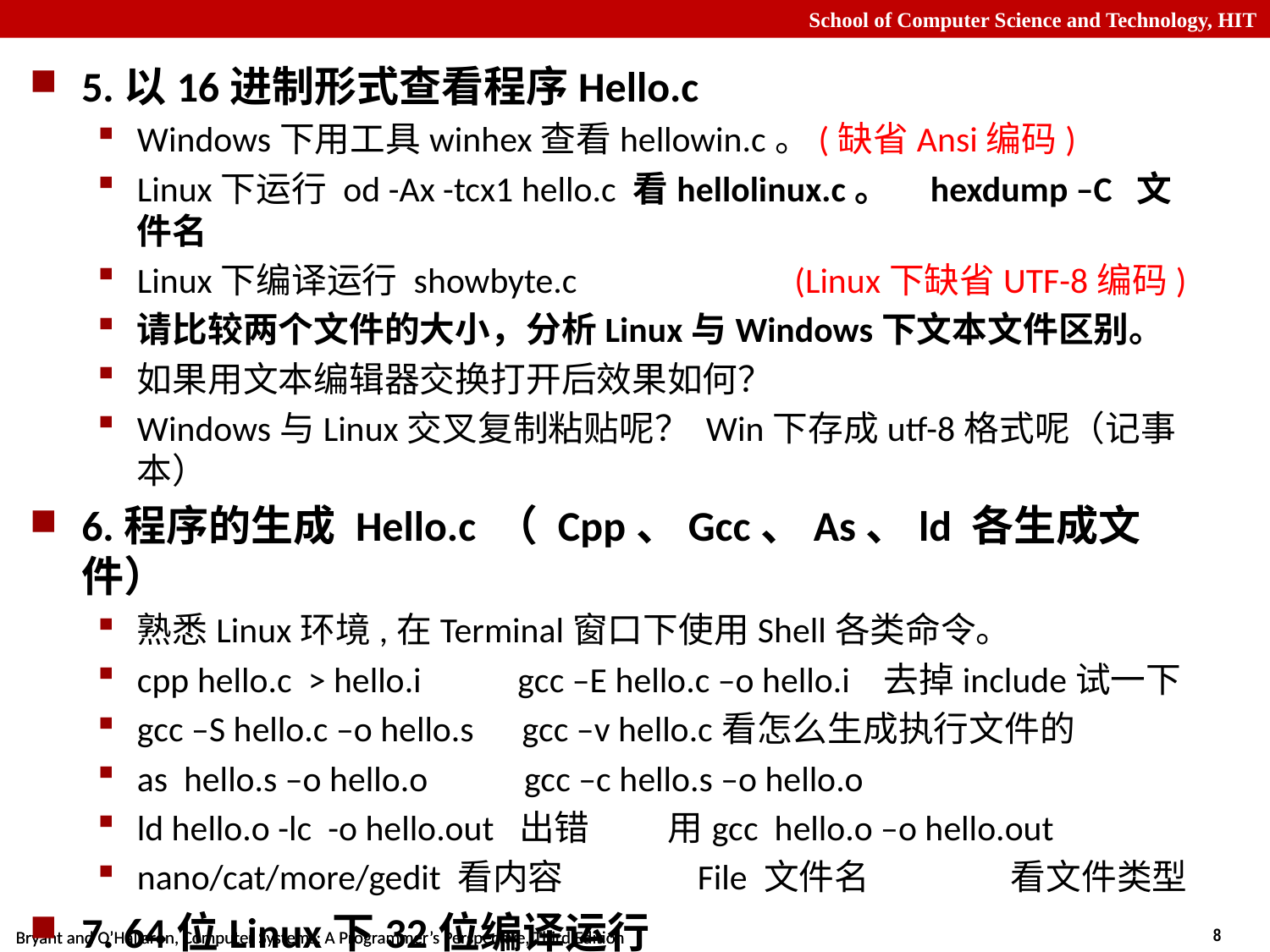

5.以16进制形式查看程序Hello.c
Windows下用工具winhex查看hellowin.c。(缺省Ansi编码)
Linux下运行 od -Ax -tcx1 hello.c 看hellolinux.c。    hexdump –C  文件名
Linux下编译运行 showbyte.c                           (Linux下缺省UTF-8编码)
请比较两个文件的大小，分析Linux与Windows下文本文件区别。
如果用文本编辑器交换打开后效果如何？
Windows与Linux交叉复制粘贴呢？ Win下存成utf-8格式呢（记事本）
6.程序的生成 Hello.c （ Cpp、Gcc、As、ld 各生成文件）
熟悉Linux环境,在Terminal窗口下使用Shell各类命令。
cpp hello.c  > hello.i            gcc –E hello.c –o hello.i   去掉include试一下
gcc –S hello.c –o hello.s      gcc –v hello.c看怎么生成执行文件的
as  hello.s –o hello.o            gcc –c hello.s –o hello.o
ld hello.o -lc  -o hello.out  出错          用gcc  hello.o –o hello.out
nano/cat/more/gedit 看内容                File 文件名                  看文件类型
7. 64位Linux下32位编译运行
略